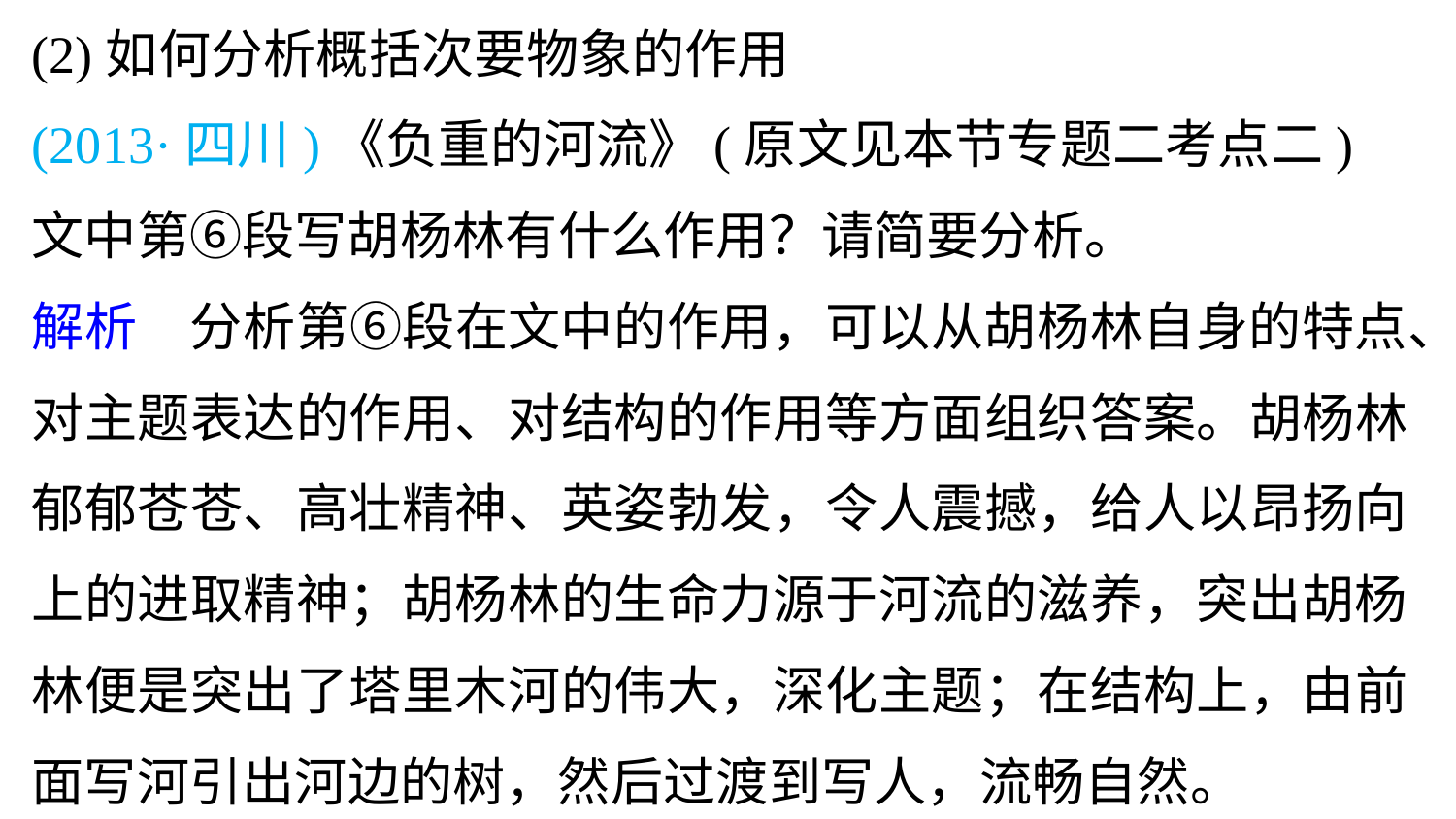

(2)如何分析概括次要物象的作用
(2013·四川)《负重的河流》(原文见本节专题二考点二)
文中第⑥段写胡杨林有什么作用？请简要分析。
解析　分析第⑥段在文中的作用，可以从胡杨林自身的特点、对主题表达的作用、对结构的作用等方面组织答案。胡杨林郁郁苍苍、高壮精神、英姿勃发，令人震撼，给人以昂扬向上的进取精神；胡杨林的生命力源于河流的滋养，突出胡杨林便是突出了塔里木河的伟大，深化主题；在结构上，由前面写河引出河边的树，然后过渡到写人，流畅自然。